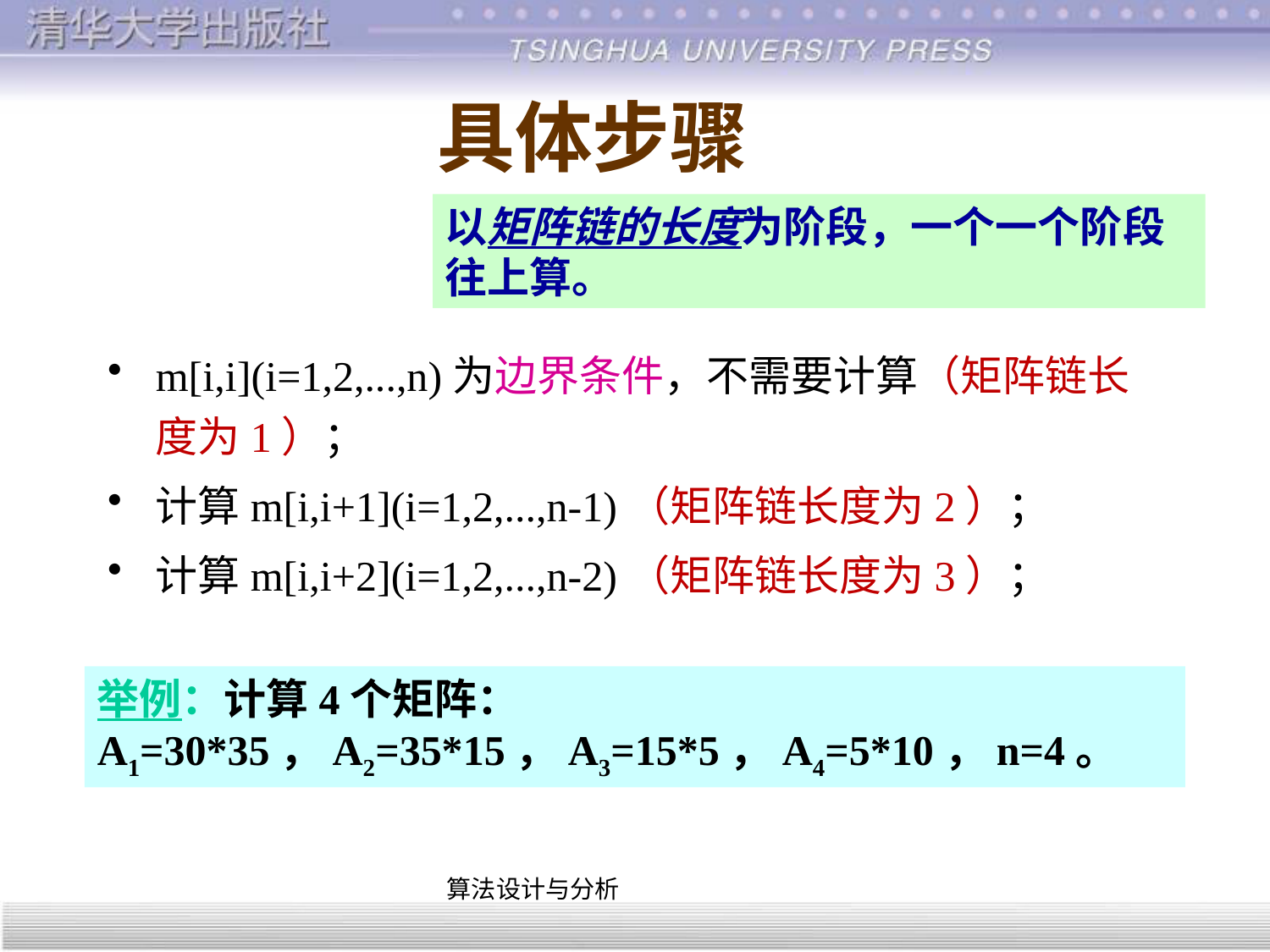

# 具体步骤
以矩阵链的长度为阶段，一个一个阶段往上算。
m[i,i](i=1,2,...,n)为边界条件，不需要计算（矩阵链长度为1）；
计算m[i,i+1](i=1,2,...,n-1)（矩阵链长度为2）；
计算m[i,i+2](i=1,2,...,n-2)（矩阵链长度为3）；
举例：计算4个矩阵：A1=30*35，A2=35*15，A3=15*5，A4=5*10，n=4。

算法设计与分析
29